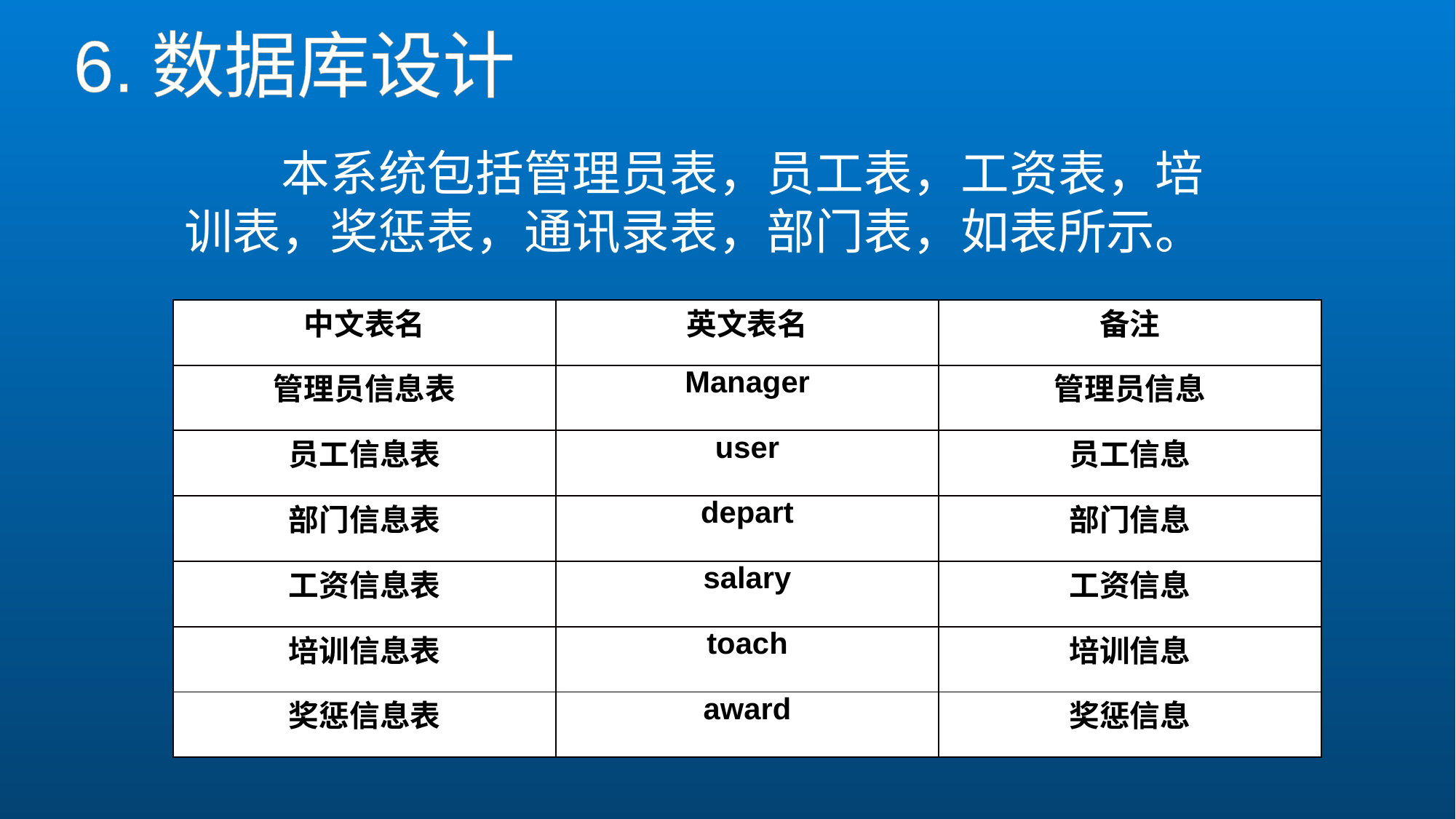

# 6.数据库设计
本系统包括管理员表，员工表，工资表，培训表，奖惩表，通讯录表，部门表，如表所示。
| 中文表名 | 英文表名 | 备注 |
| --- | --- | --- |
| 管理员信息表 | Manager | 管理员信息 |
| 员工信息表 | user | 员工信息 |
| 部门信息表 | depart | 部门信息 |
| 工资信息表 | salary | 工资信息 |
| 培训信息表 | toach | 培训信息 |
| 奖惩信息表 | award | 奖惩信息 |